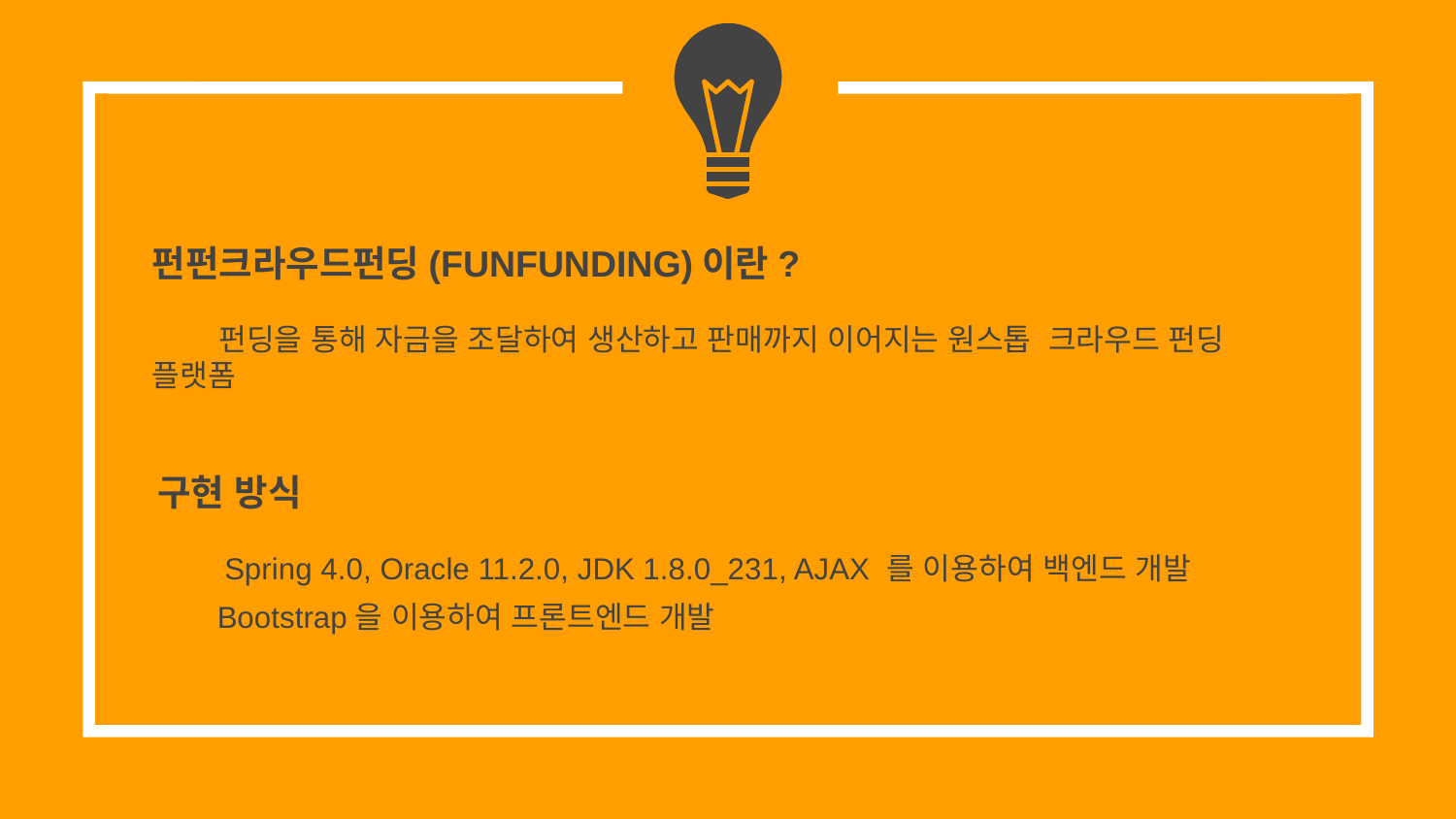

펀펀크라우드펀딩(FUNFUNDING)이란?
       펀딩을 통해 자금을 조달하여 생산하고 판매까지 이어지는 원스톱  크라우드 펀딩 플랫폼
구현 방식
       Spring 4.0, Oracle 11.2.0, JDK 1.8.0_231, AJAX 를 이용하여 백엔드 개발

       Bootstrap을 이용하여 프론트엔드 개발